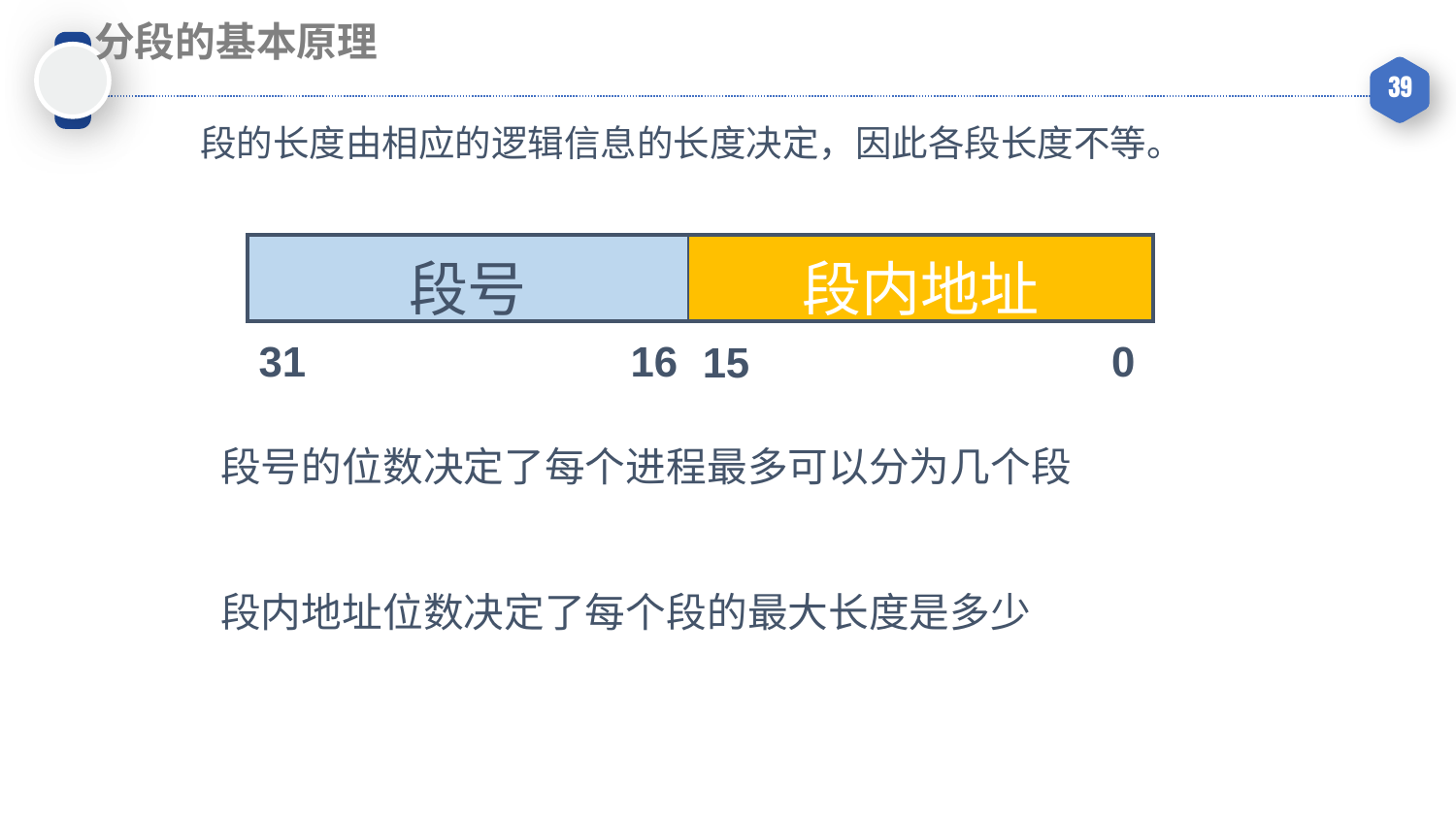

分段的基本原理
段的长度由相应的逻辑信息的长度决定，因此各段长度不等。
| 段号 | 段内地址 |
| --- | --- |

0
31
16
15
段号的位数决定了每个进程最多可以分为几个段

段内地址位数决定了每个段的最大长度是多少